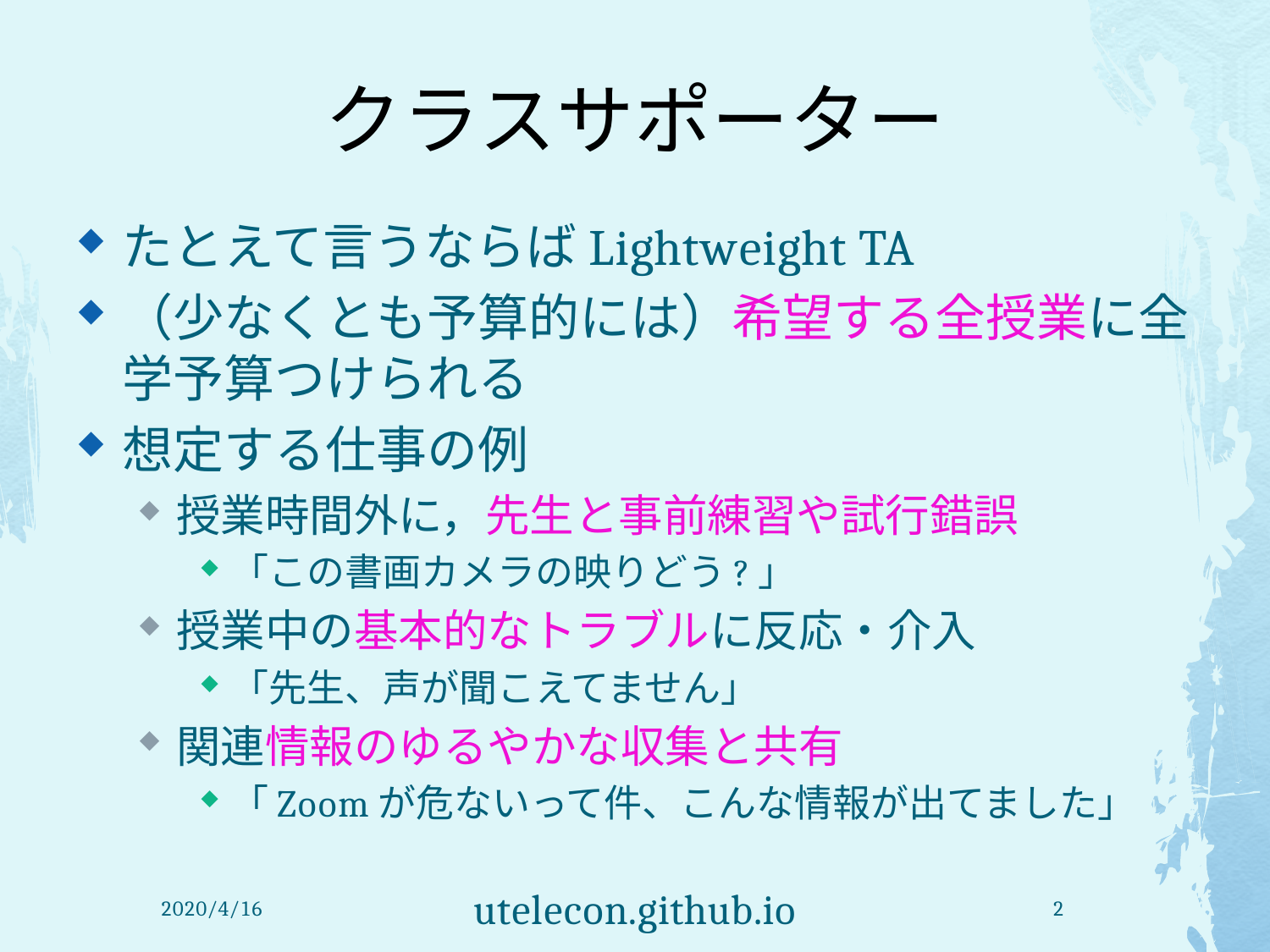

# クラスサポーター
たとえて言うならばLightweight TA
（少なくとも予算的には）希望する全授業に全学予算つけられる
想定する仕事の例
授業時間外に，先生と事前練習や試行錯誤
「この書画カメラの映りどう?」
授業中の基本的なトラブルに反応・介入
「先生、声が聞こえてません」
関連情報のゆるやかな収集と共有
「Zoomが危ないって件、こんな情報が出てました」
2020/4/16
utelecon.github.io
2